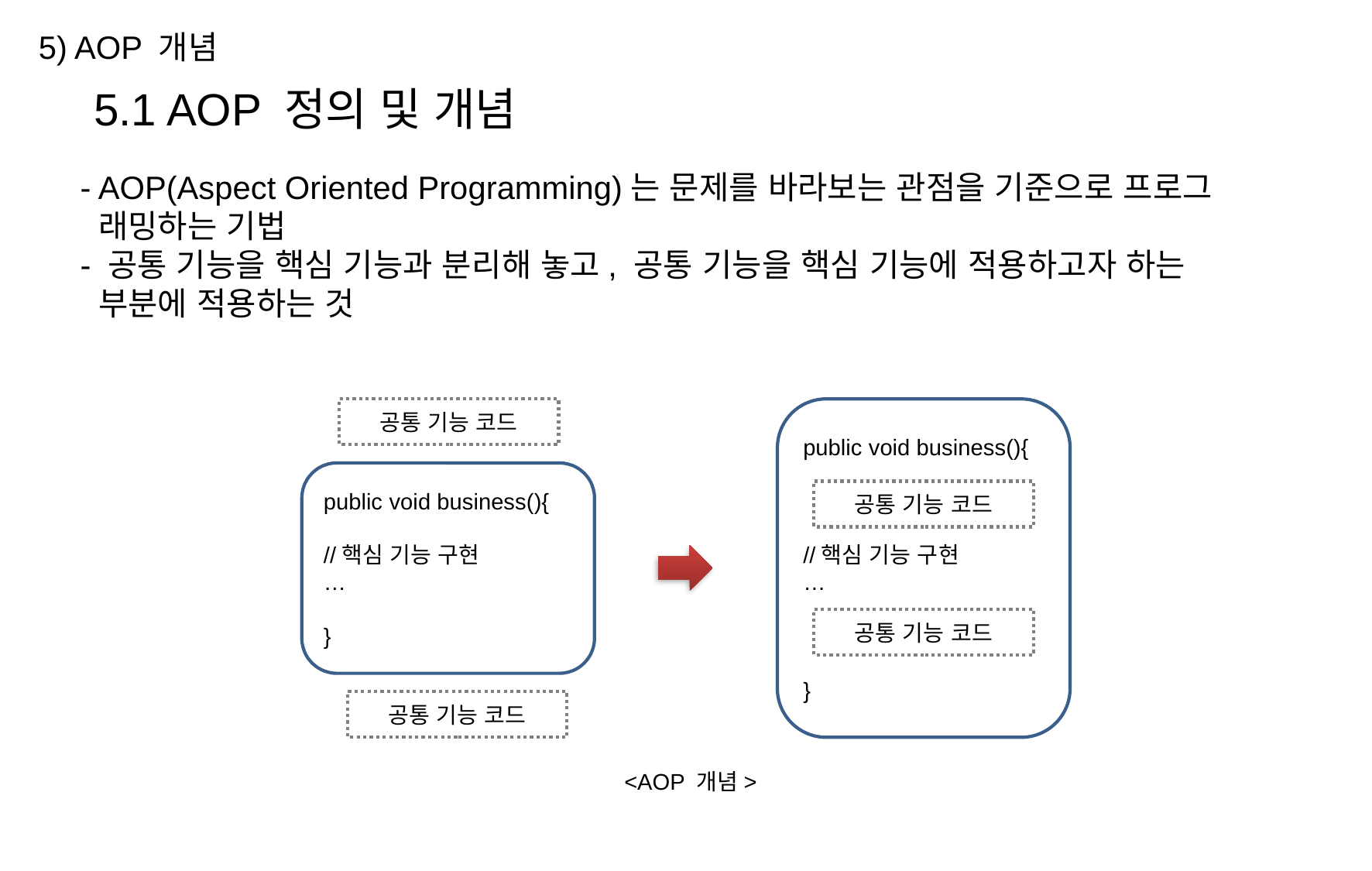

5) AOP 개념
5.1 AOP 정의 및 개념
- AOP(Aspect Oriented Programming)는 문제를 바라보는 관점을 기준으로 프로그
  래밍하는 기법
- 공통 기능을 핵심 기능과 분리해 놓고, 공통 기능을 핵심 기능에 적용하고자 하는
  부분에 적용하는 것

공통 기능 코드
public void business(){

//핵심 기능 구현
…

}
public void business(){

//핵심 기능 구현
…

}
공통 기능 코드

공통 기능 코드
공통 기능 코드
<AOP 개념>